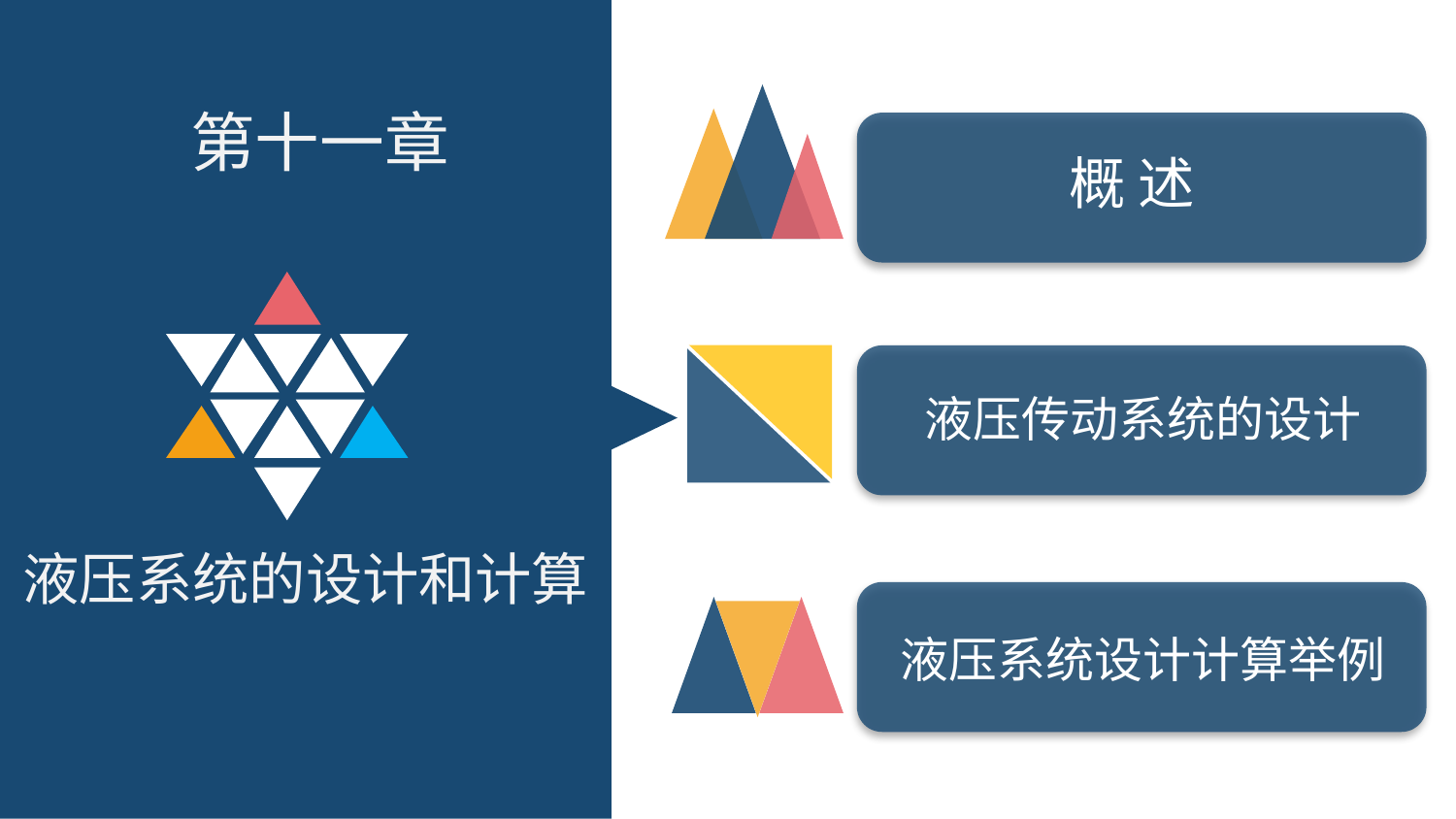

第十一章
  概 述
  液压传动系统的设计
液压系统的设计和计算
  液压系统设计计算举例